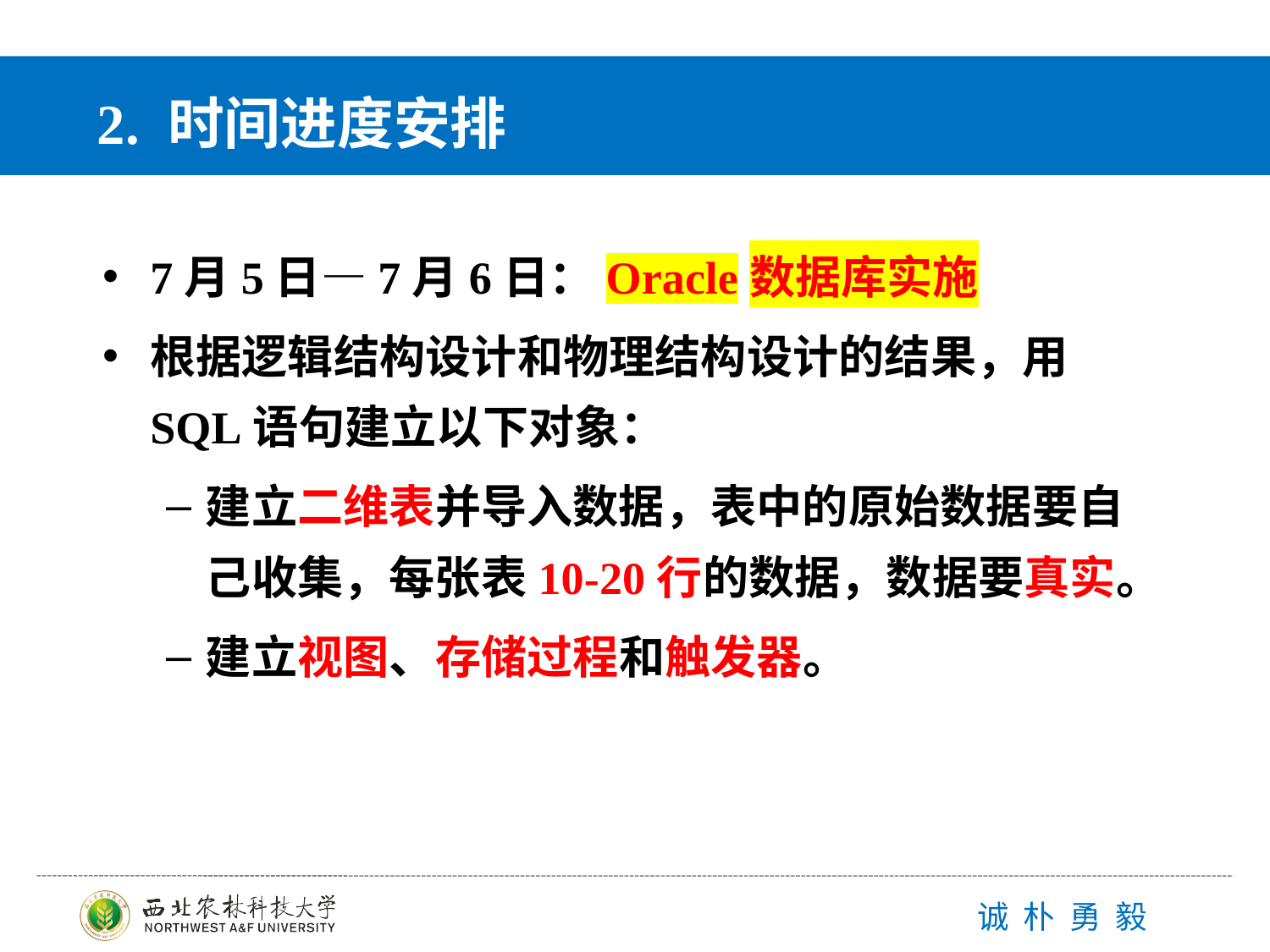

2. 时间进度安排
7月5日—7月6日：Oracle数据库实施
根据逻辑结构设计和物理结构设计的结果，用SQL语句建立以下对象：
建立二维表并导入数据，表中的原始数据要自己收集，每张表10-20行的数据，数据要真实。
建立视图、存储过程和触发器。